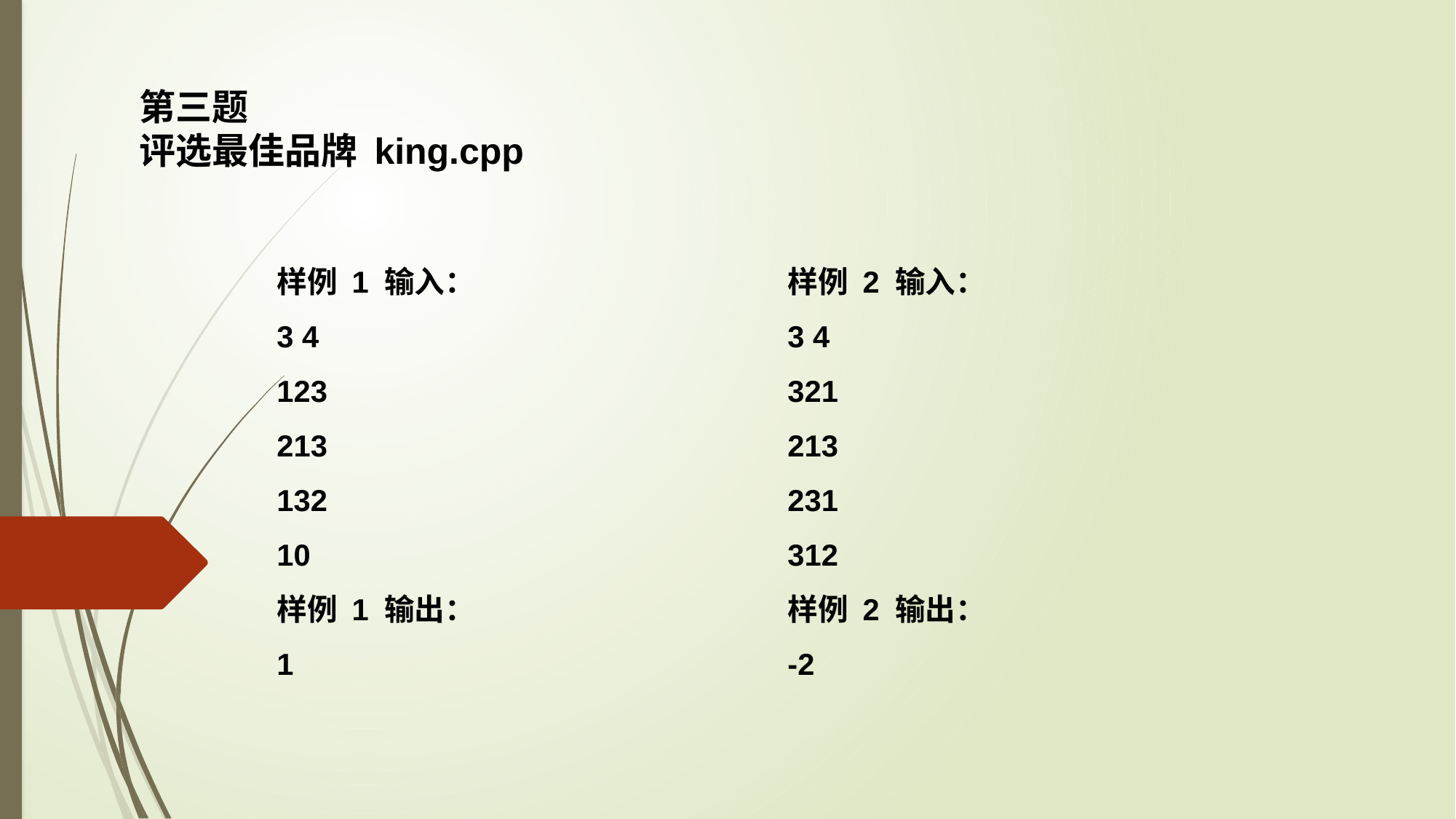

第三题
评选最佳品牌 king.cpp
样例 1 输入：
3 4
123
213
132
10
样例 1 输出：
1
样例 2 输入：
3 4
321
213
231
312
样例 2 输出：
-2